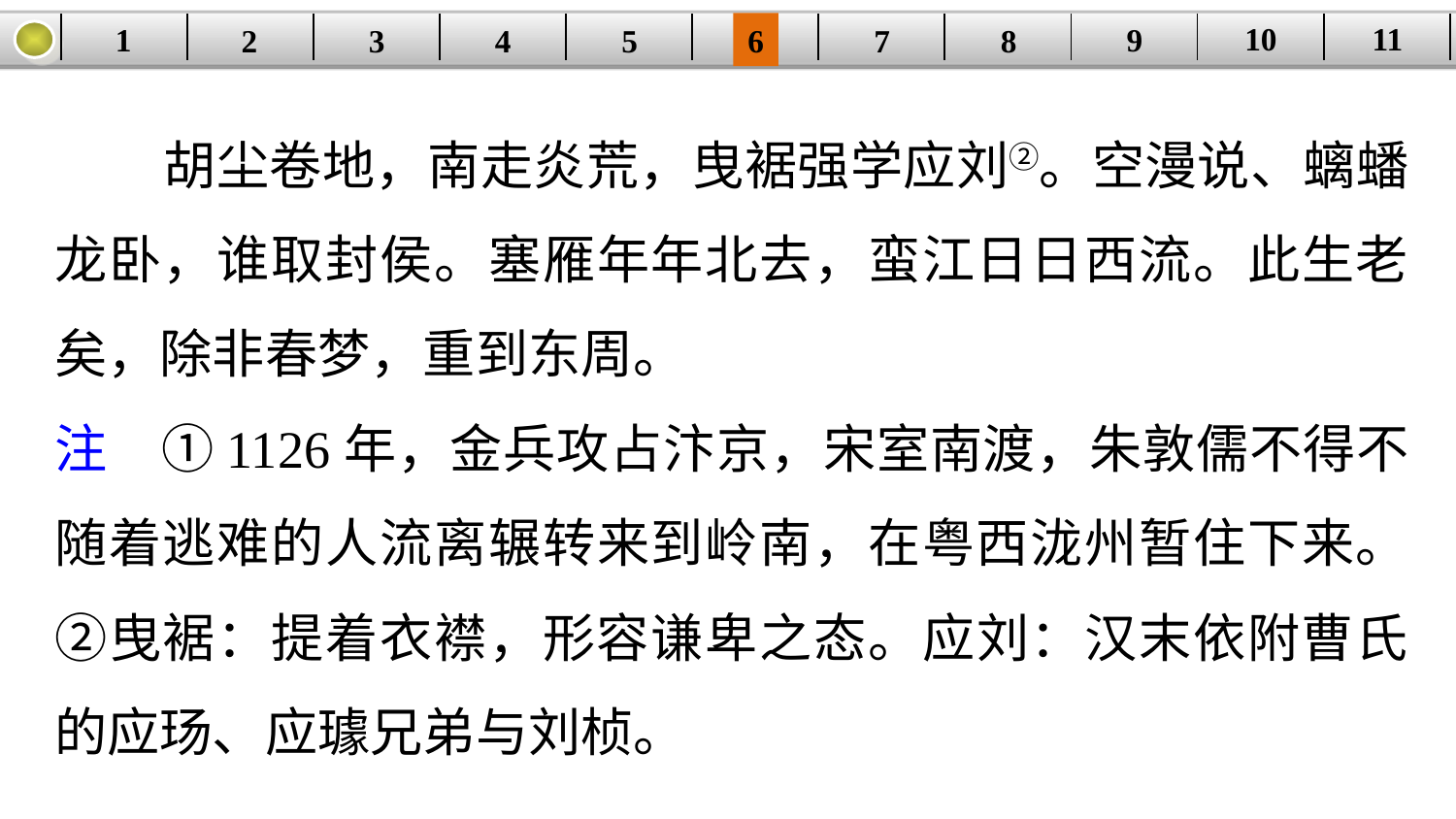

10

11
9
1
3
4
5
6
8
2
|  |  |  |  |  |  |  |  |  |  |  |
| --- | --- | --- | --- | --- | --- | --- | --- | --- | --- | --- |
7

        胡尘卷地，南走炎荒，曳裾强学应刘②。空漫说、螭蟠龙卧，谁取封侯。塞雁年年北去，蛮江日日西流。此生老矣，除非春梦，重到东周。
注　①1126年，金兵攻占汴京，宋室南渡，朱敦儒不得不随着逃难的人流离辗转来到岭南，在粤西泷州暂住下来。②曳裾：提着衣襟，形容谦卑之态。应刘：汉末依附曹氏的应玚、应璩兄弟与刘桢。